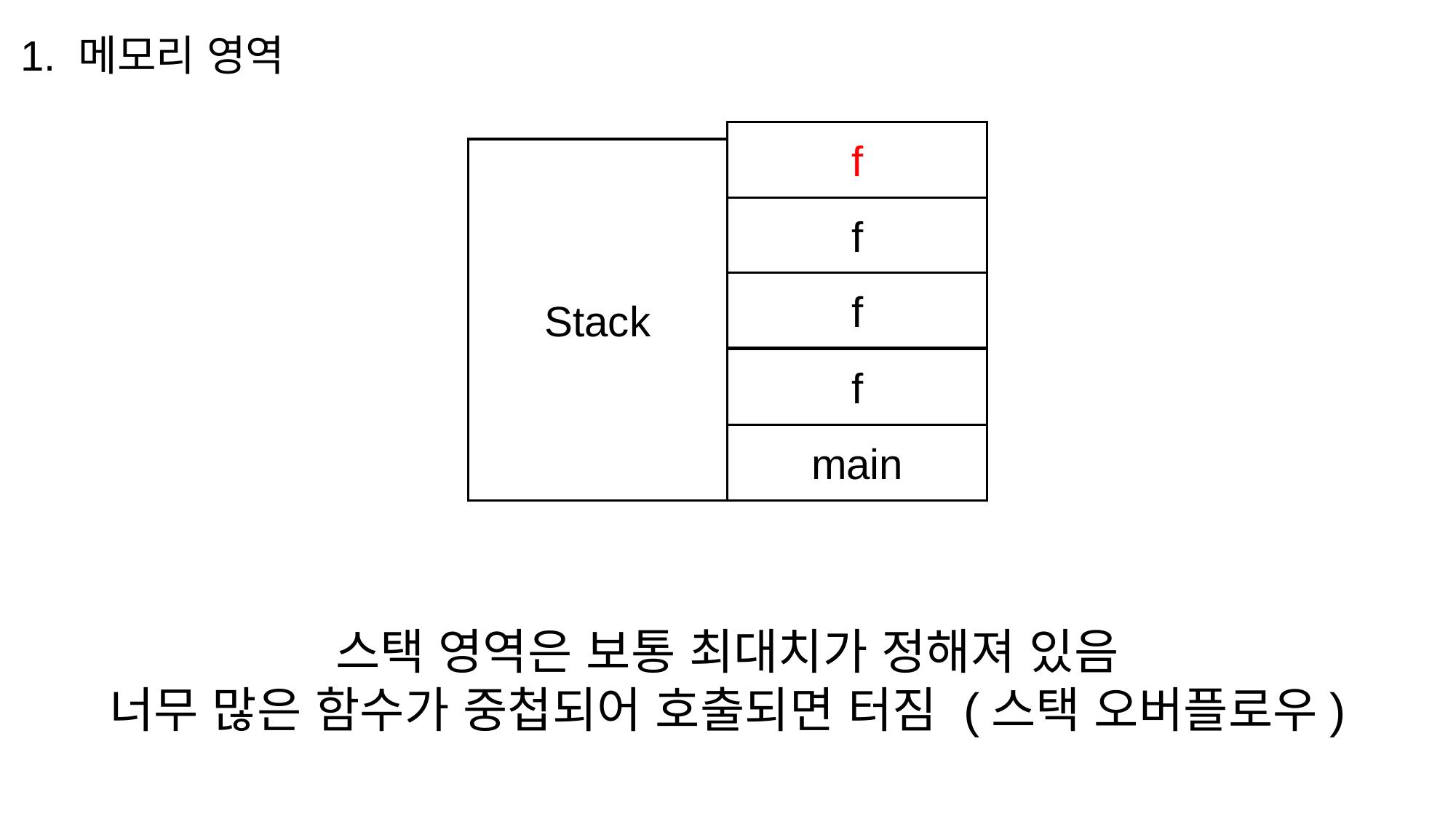

1. 메모리 영역
f
Stack
f
f
f
main
스택 영역은 보통 최대치가 정해져 있음
너무 많은 함수가 중첩되어 호출되면 터짐 (스택 오버플로우)